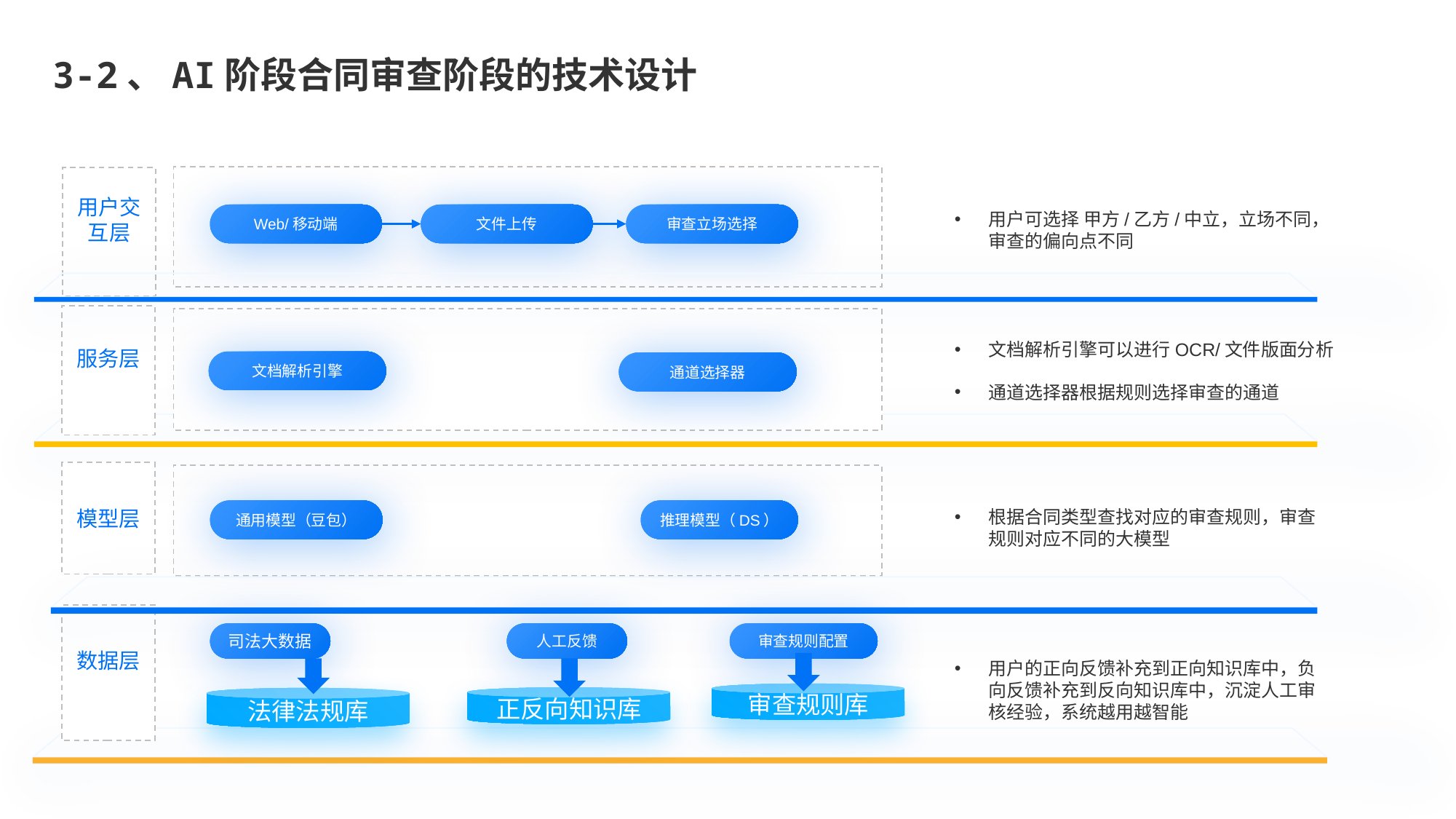

# 3-2、AI阶段合同审查阶段的技术设计

用户交互层

用户可选择 甲方/乙方/中立，立场不同，审查的偏向点不同
Web/移动端
文件上传
审查立场选择

服务层

文档解析引擎可以进行OCR/文件版面分析
文档解析引擎
通道选择器
通道选择器根据规则选择审查的通道

模型层

通用模型（豆包）
推理模型（DS）
根据合同类型查找对应的审查规则，审查规则对应不同的大模型
网络设备
大数据云

数据层

审查规则配置
司法大数据
人工反馈

用户的正向反馈补充到正向知识库中，负向反馈补充到反向知识库中，沉淀人工审核经验，系统越用越智能

审查规则库
正反向知识库
法律法规库